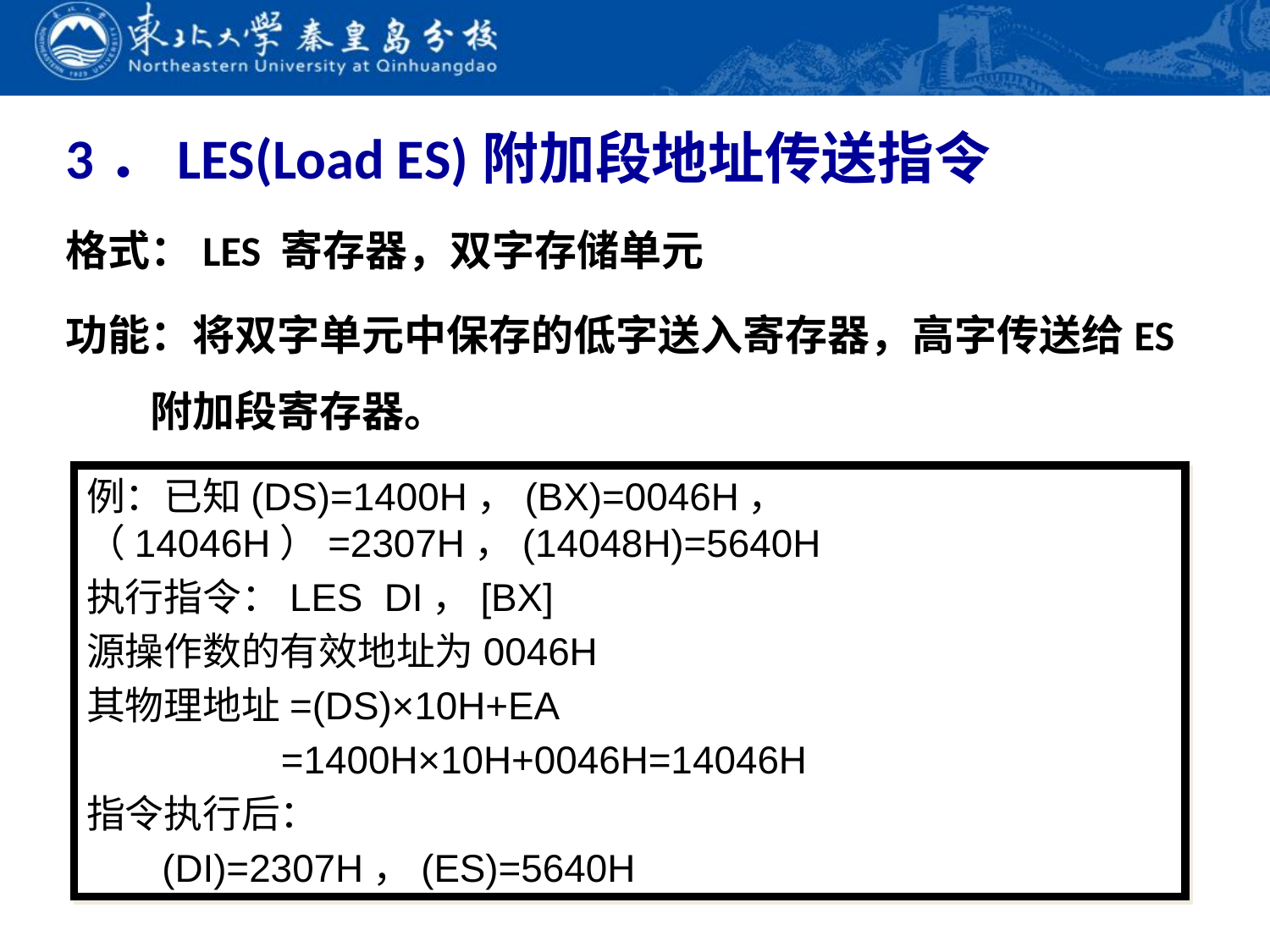

3．LES(Load ES)附加段地址传送指令
格式：LES 寄存器，双字存储单元
功能：将双字单元中保存的低字送入寄存器，高字传送给ES附加段寄存器。
例：已知(DS)=1400H，(BX)=0046H，（14046H）=2307H，(14048H)=5640H
执行指令：LES  DI，[BX]
源操作数的有效地址为0046H
其物理地址=(DS)×10H+EA
                  =1400H×10H+0046H=14046H
指令执行后：
       (DI)=2307H，(ES)=5640H